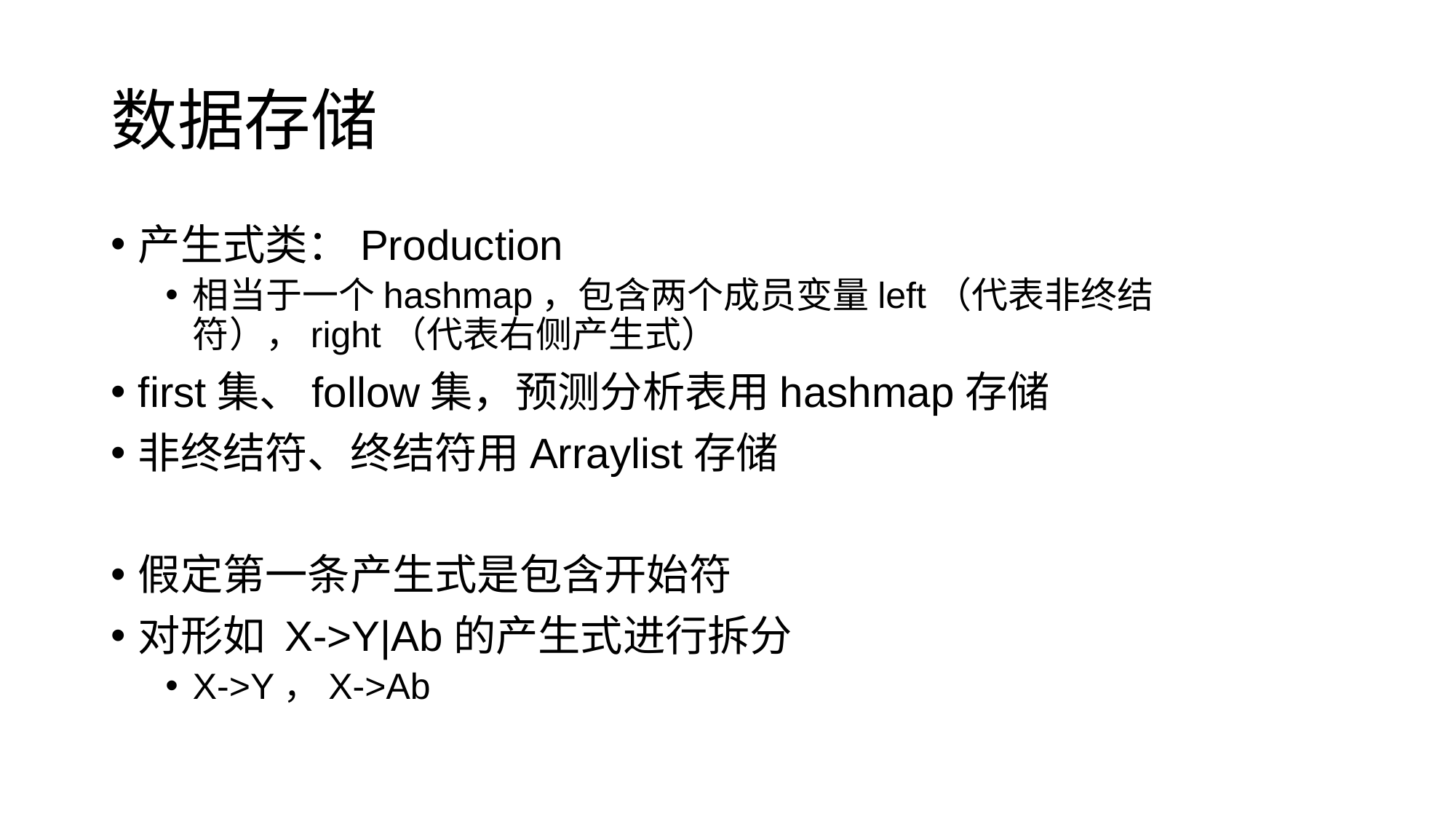

# 数据存储
产生式类：Production
相当于一个hashmap，包含两个成员变量left（代表非终结符），right（代表右侧产生式）
first集、follow集，预测分析表用hashmap存储
非终结符、终结符用Arraylist存储

假定第一条产生式是包含开始符
对形如 X->Y|Ab的产生式进行拆分
X->Y，X->Ab